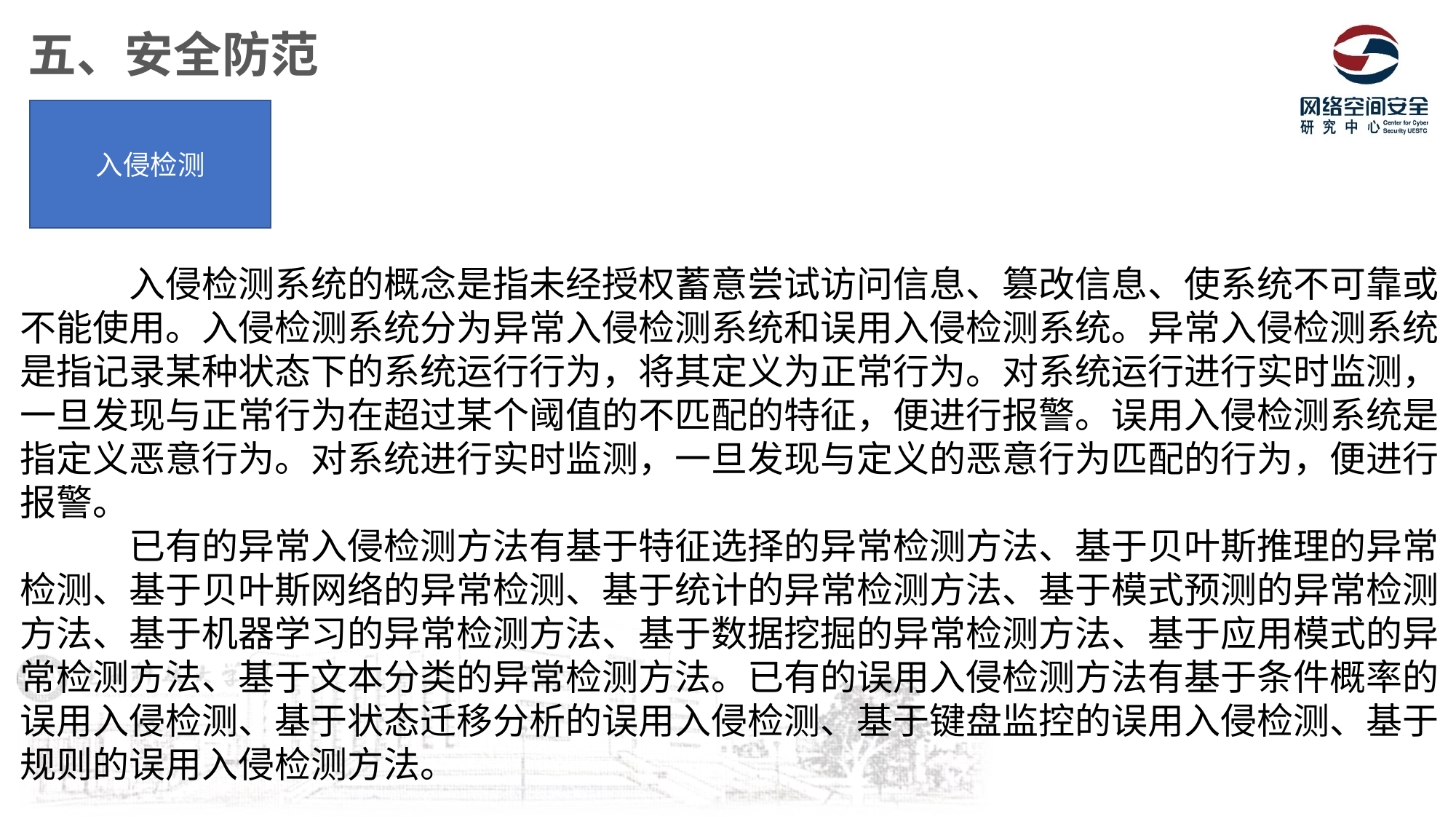

五、安全防范
入侵检测
	入侵检测系统的概念是指未经授权蓄意尝试访问信息、篡改信息、使系统不可靠或不能使用。入侵检测系统分为异常入侵检测系统和误用入侵检测系统。异常入侵检测系统是指记录某种状态下的系统运行行为，将其定义为正常行为。对系统运行进行实时监测，一旦发现与正常行为在超过某个阈值的不匹配的特征，便进行报警。误用入侵检测系统是指定义恶意行为。对系统进行实时监测，一旦发现与定义的恶意行为匹配的行为，便进行报警。
	已有的异常入侵检测方法有基于特征选择的异常检测方法、基于贝叶斯推理的异常检测、基于贝叶斯网络的异常检测、基于统计的异常检测方法、基于模式预测的异常检测方法、基于机器学习的异常检测方法、基于数据挖掘的异常检测方法、基于应用模式的异常检测方法、基于文本分类的异常检测方法。已有的误用入侵检测方法有基于条件概率的误用入侵检测、基于状态迁移分析的误用入侵检测、基于键盘监控的误用入侵检测、基于规则的误用入侵检测方法。